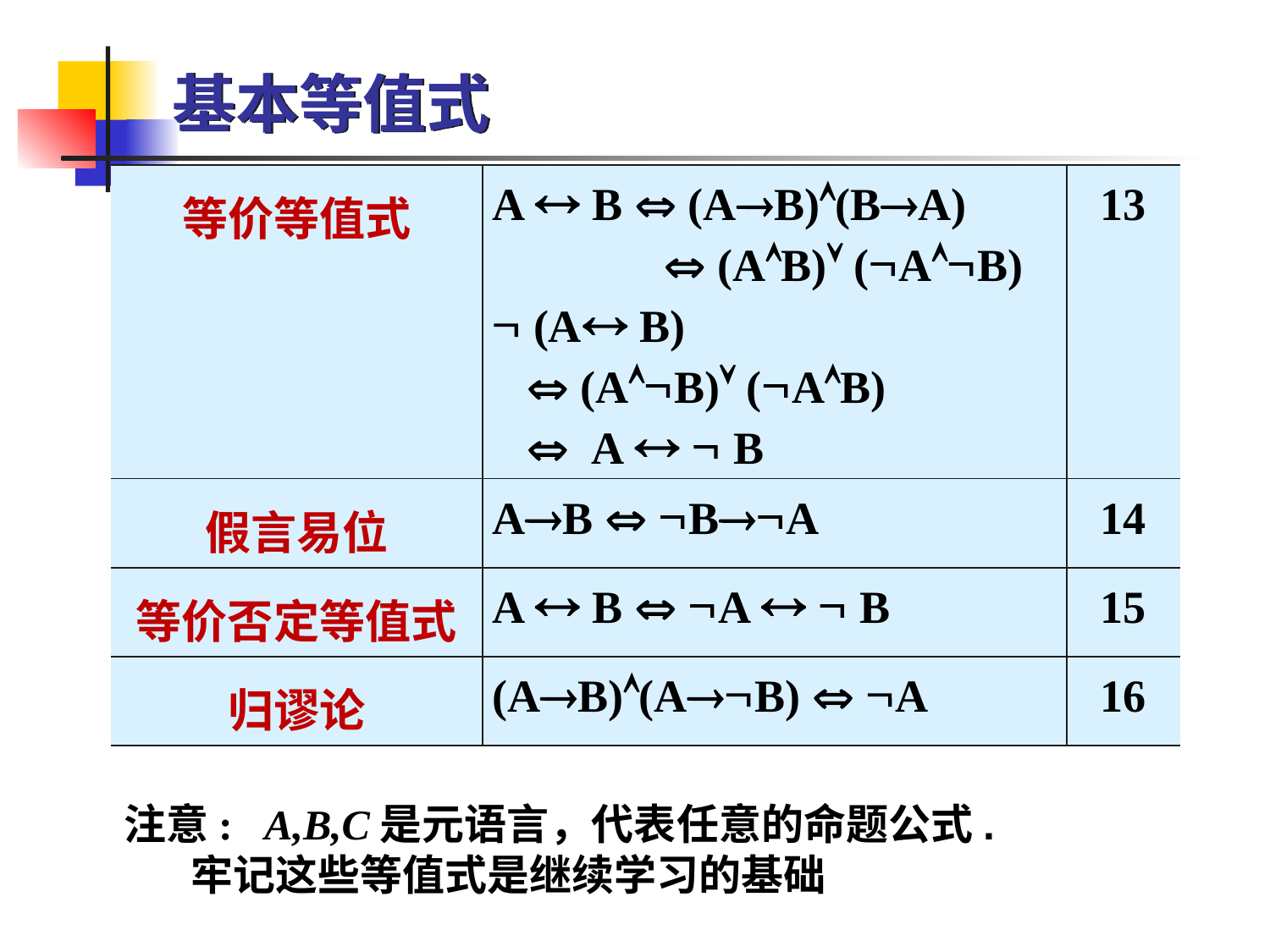

# 基本等值式
| 等价等值式 | A ↔ B ⇔ (A→B)∧(B→A) ⇔ (A∧B)∨ (¬A∧¬B) ¬ (A↔ B) ⇔ (A∧¬B)∨ (¬A∧B) ⇔ A ↔ ¬ B | 13 |
| --- | --- | --- |
| 假言易位 | A→B ⇔ ¬B→¬A | 14 |
| 等价否定等值式 | A ↔ B ⇔ ¬A ↔ ¬ B | 15 |
| 归谬论 | (A→B)∧(A→¬B) ⇔ ¬A | 16 |
注意:   A,B,C是元语言，代表任意的命题公式.
      牢记这些等值式是继续学习的基础